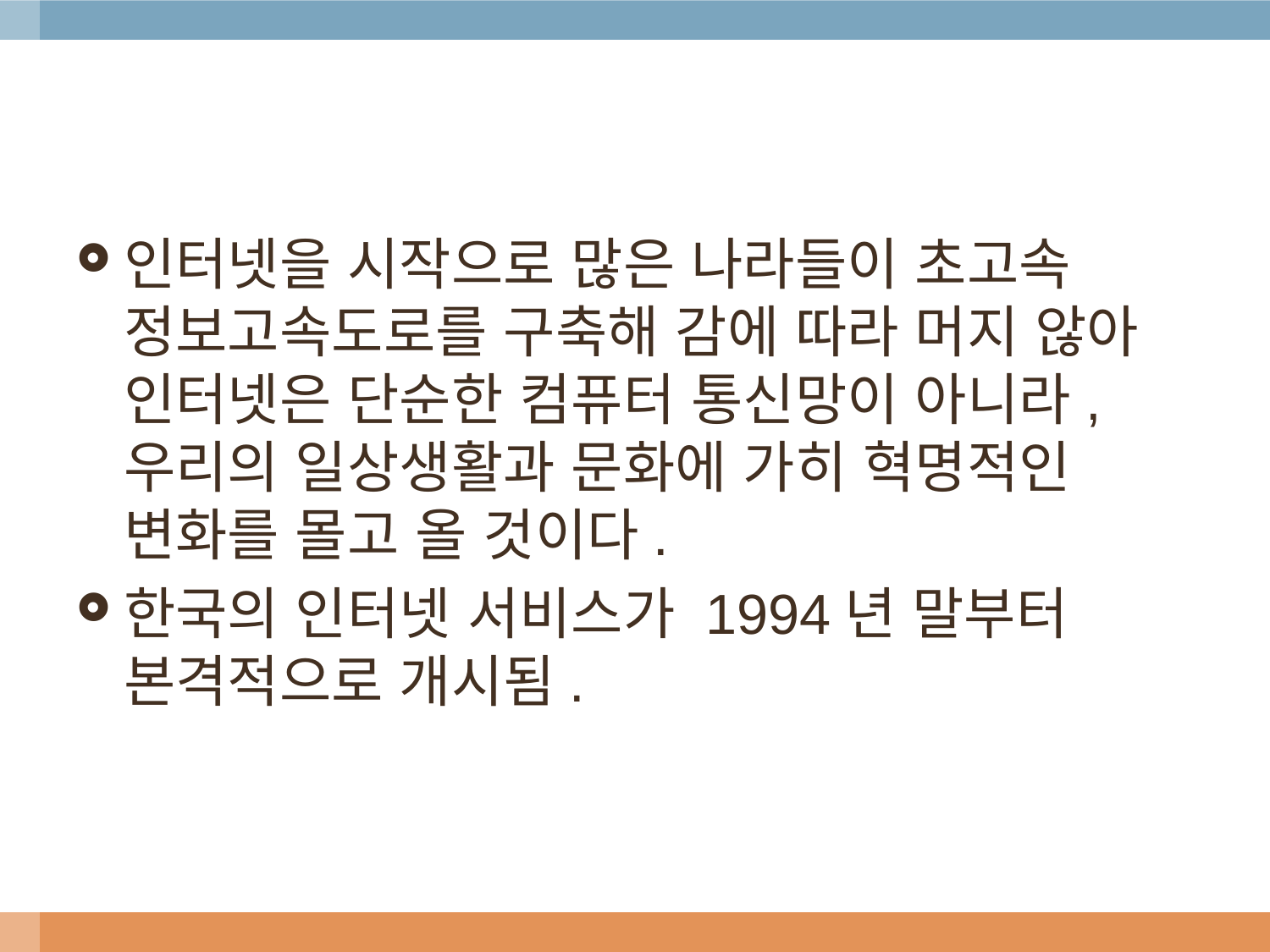

#
인터넷을 시작으로 많은 나라들이 초고속 정보고속도로를 구축해 감에 따라 머지 않아 인터넷은 단순한 컴퓨터 통신망이 아니라, 우리의 일상생활과 문화에 가히 혁명적인 변화를 몰고 올 것이다.
한국의 인터넷 서비스가 1994년 말부터 본격적으로 개시됨.